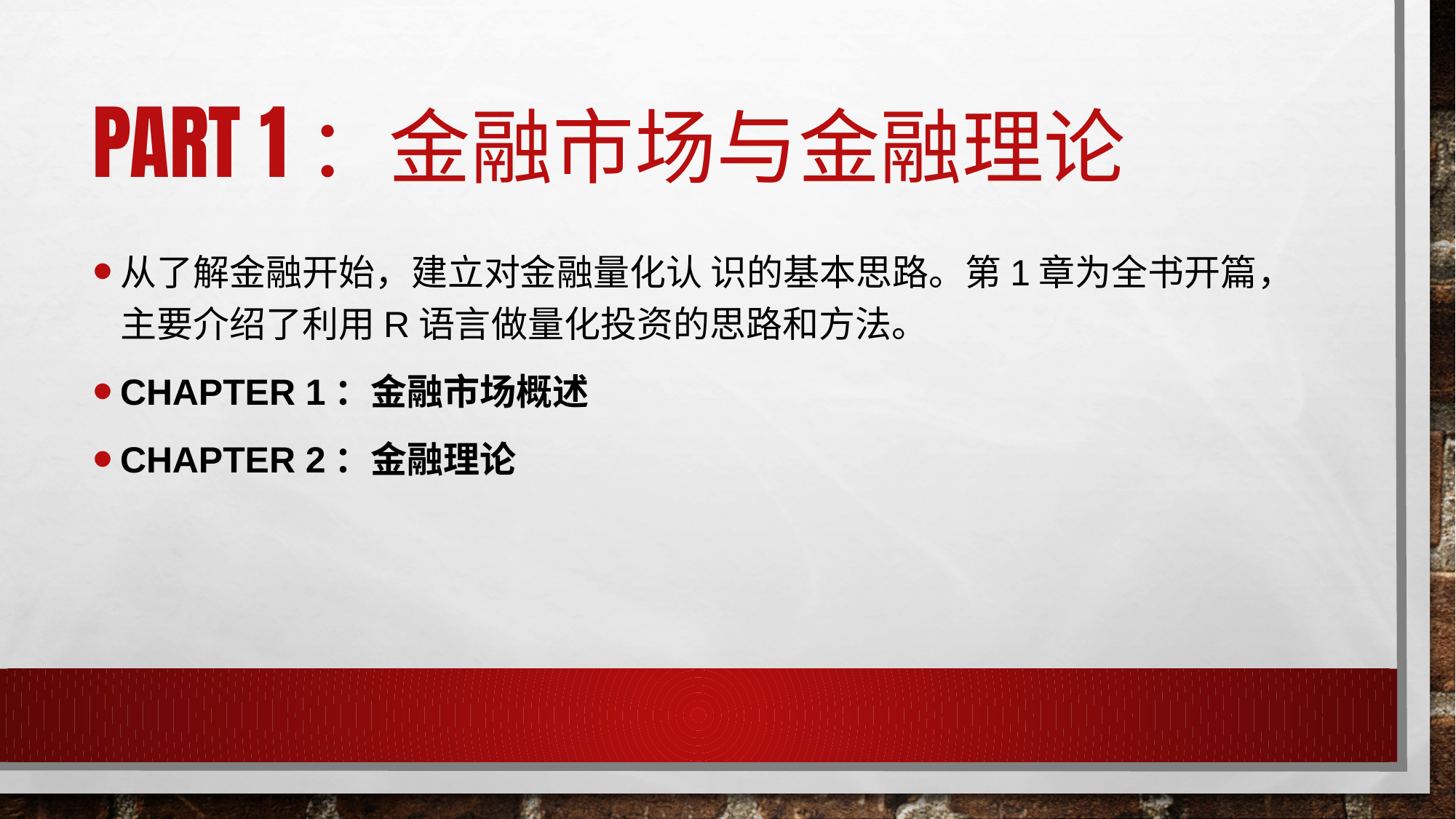

# Part 1：金融市场与金融理论
从了解⾦融开始，建⽴对⾦融量化认 识的基本思路。第1章为全书开篇，主要介绍了利⽤R语⾔做量化投资的思路和⽅法。
Chapter 1：金融市场概述
Chapter 2：金融理论